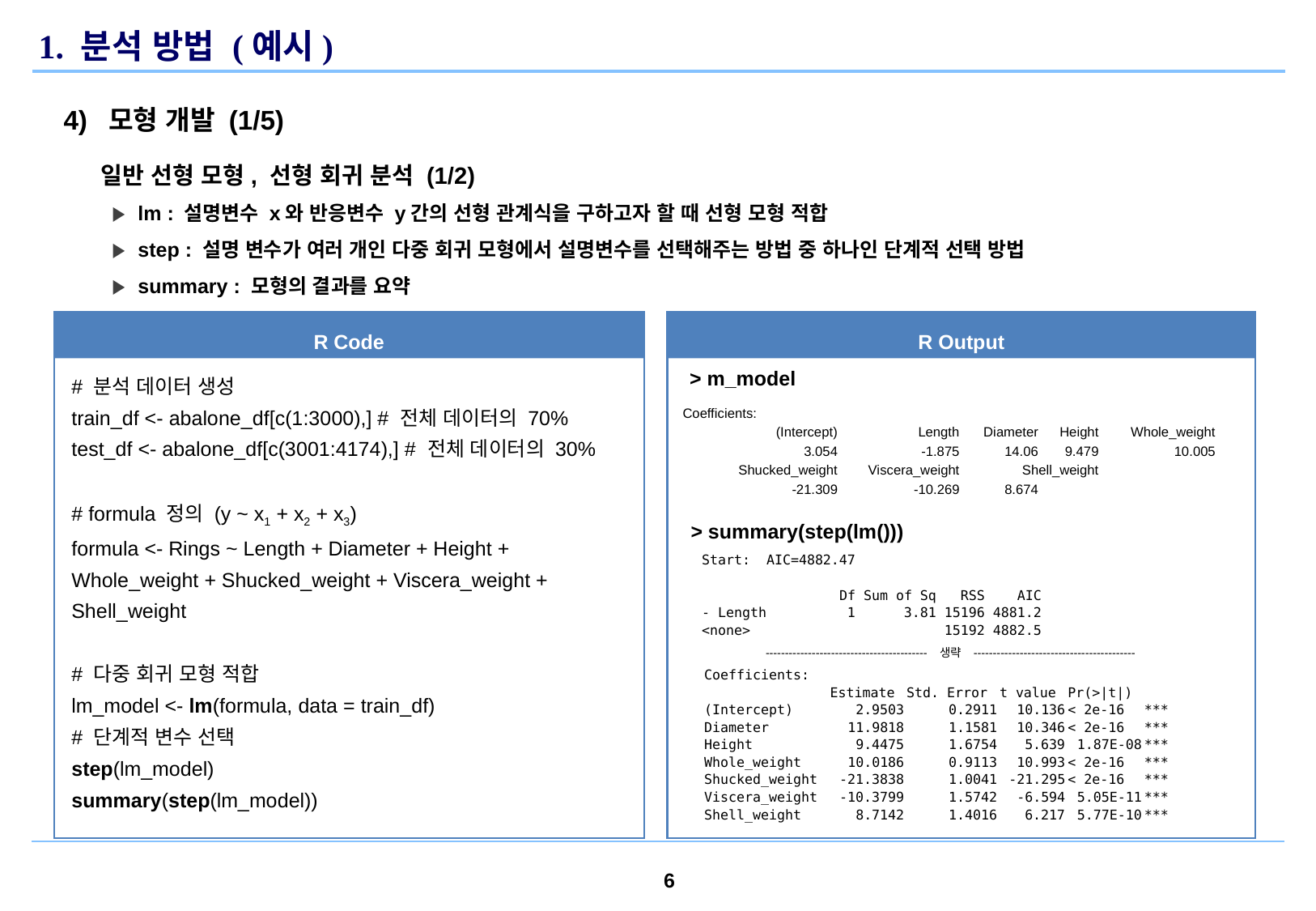

1. 분석 방법 (예시)
4)  모형 개발 (1/5)
일반 선형 모형, 선형 회귀 분석 (1/2)
  ▶ lm : 설명변수 x와 반응변수 y간의 선형 관계식을 구하고자 할 때 선형 모형 적합
  ▶ step : 설명 변수가 여러 개인 다중 회귀 모형에서 설명변수를 선택해주는 방법 중 하나인 단계적 선택 방법
  ▶ summary : 모형의 결과를 요약
R Code
R Output

> m_model
# 분석 데이터 생성
train_df <- abalone_df[c(1:3000),] # 전체 데이터의 70%
test_df <- abalone_df[c(3001:4174),] # 전체 데이터의 30%

# formula 정의 (y ~ x1 + x2 + x3)
formula <- Rings ~ Length + Diameter + Height + Whole_weight + Shucked_weight + Viscera_weight + Shell_weight

# 다중 회귀 모형 적합
lm_model <- lm(formula, data = train_df)
# 단계적 변수 선택
step(lm_model)
summary(step(lm_model))
| Coefficients: |  |  |  |  |
| --- | --- | --- | --- | --- |
| (Intercept) | Length | Diameter | Height | Whole\_weight |
| 3.054 | -1.875 | 14.06 | 9.479 | 10.005 |
| Shucked\_weight | Viscera\_weight | Shell\_weight |  |  |
| -21.309 | -10.269 | 8.674 |  |  |
> summary(step(lm()))
| Start: AIC=4882.47 |
| --- |
|  |
| Df Sum of Sq RSS AIC |
| - Length 1 3.81 15196 4881.2 |
| <none> 15192 4882.5 |
------------------------------------------   생략   ------------------------------------------
| Coefficients: |  |  |  |  |  |
| --- | --- | --- | --- | --- | --- |
|  | Estimate | Std. Error | t value | Pr(>|t|) |  |
| (Intercept) | 2.9503 | 0.2911 | 10.136 | < 2e-16 | \*\*\* |
| Diameter | 11.9818 | 1.1581 | 10.346 | < 2e-16 | \*\*\* |
| Height | 9.4475 | 1.6754 | 5.639 | 1.87E-08 | \*\*\* |
| Whole\_weight | 10.0186 | 0.9113 | 10.993 | < 2e-16 | \*\*\* |
| Shucked\_weight | -21.3838 | 1.0041 | -21.295 | < 2e-16 | \*\*\* |
| Viscera\_weight | -10.3799 | 1.5742 | -6.594 | 5.05E-11 | \*\*\* |
| Shell\_weight | 8.7142 | 1.4016 | 6.217 | 5.77E-10 | \*\*\* |